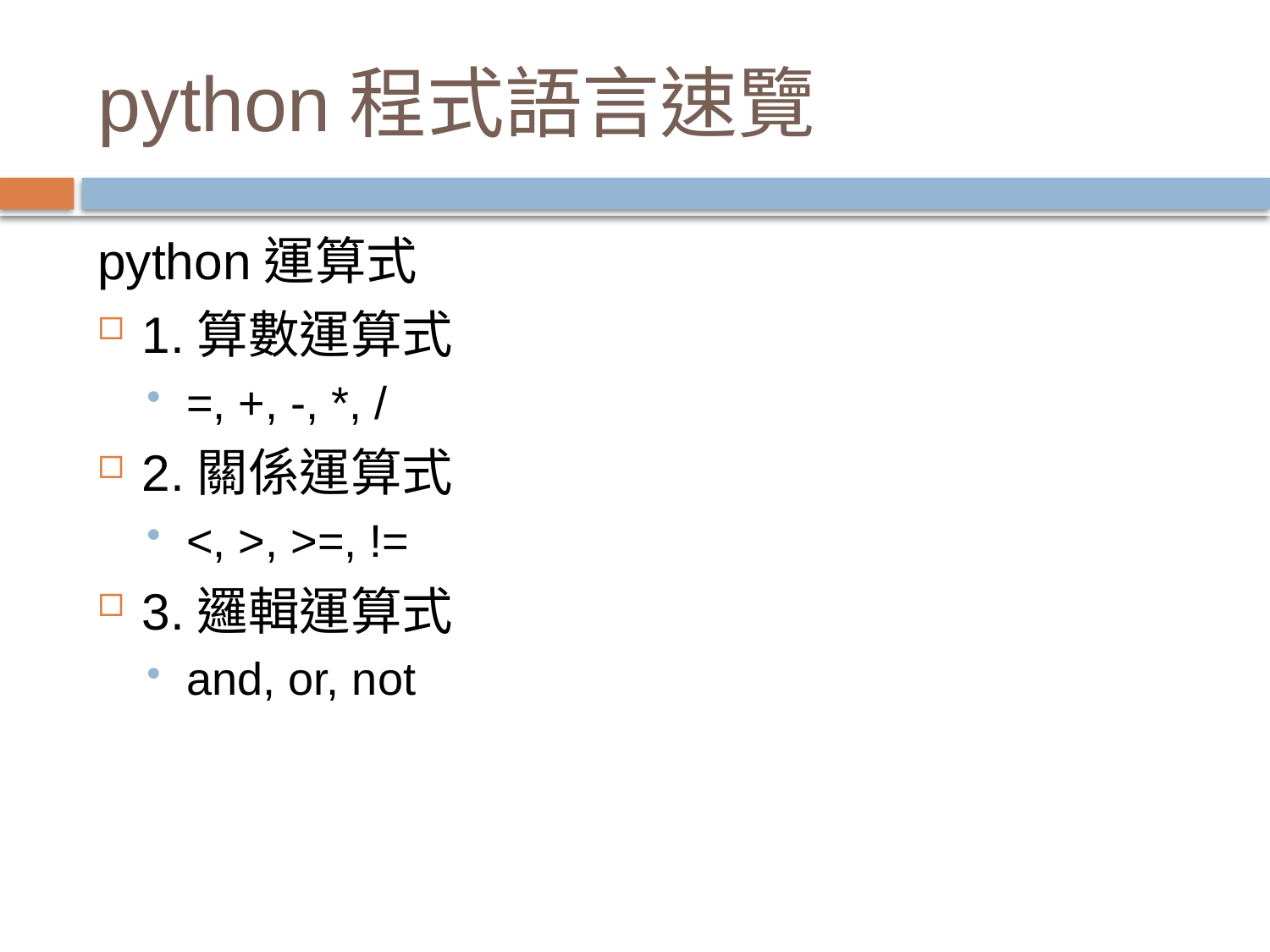

# python程式語言速覽
python運算式
1.算數運算式
=, +, -, *, /
2.關係運算式
<, >, >=, !=
3.邏輯運算式
and, or, not